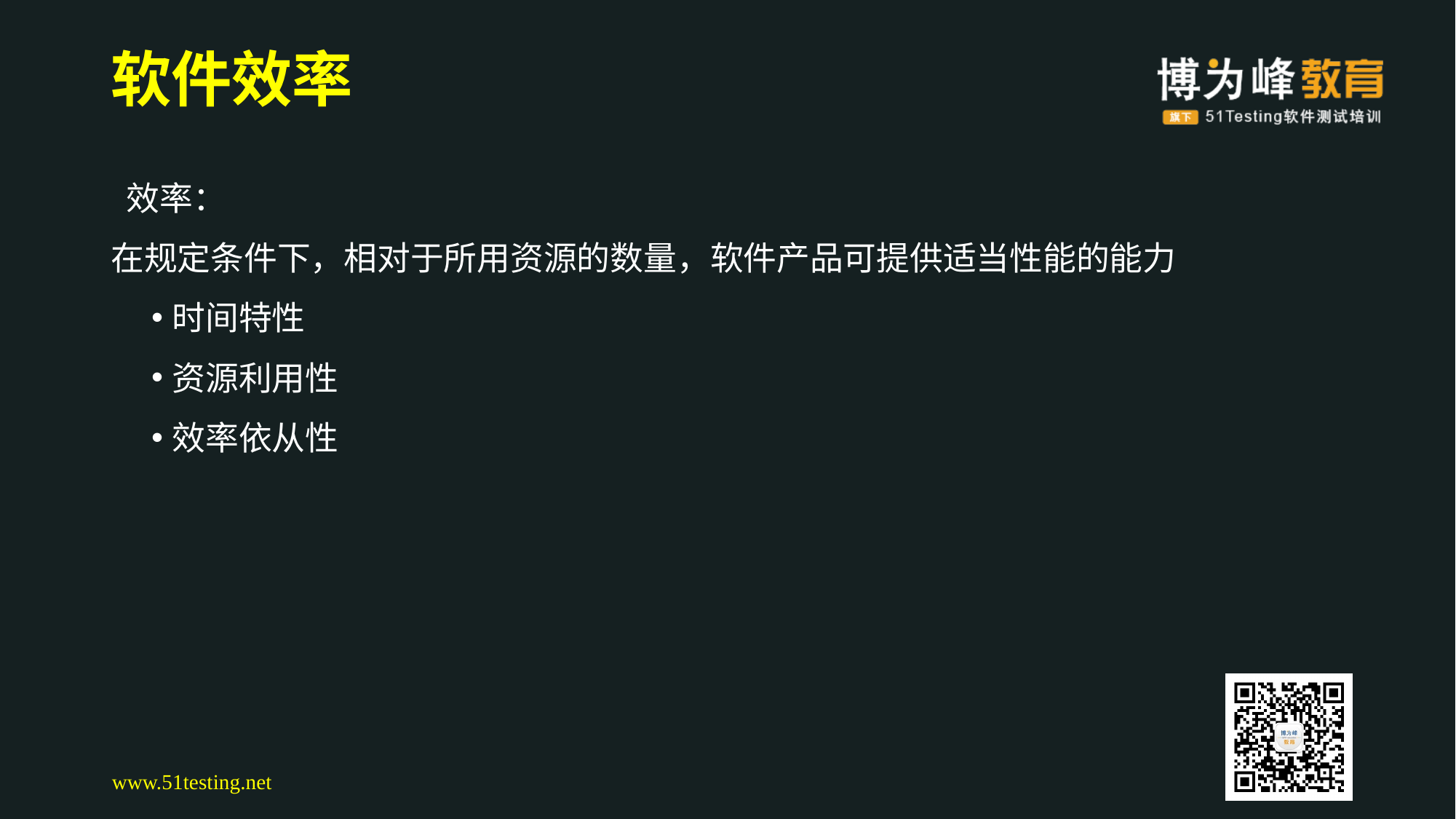

# 软件效率
 效率：
在规定条件下，相对于所用资源的数量，软件产品可提供适当性能的能力
时间特性
资源利用性
效率依从性